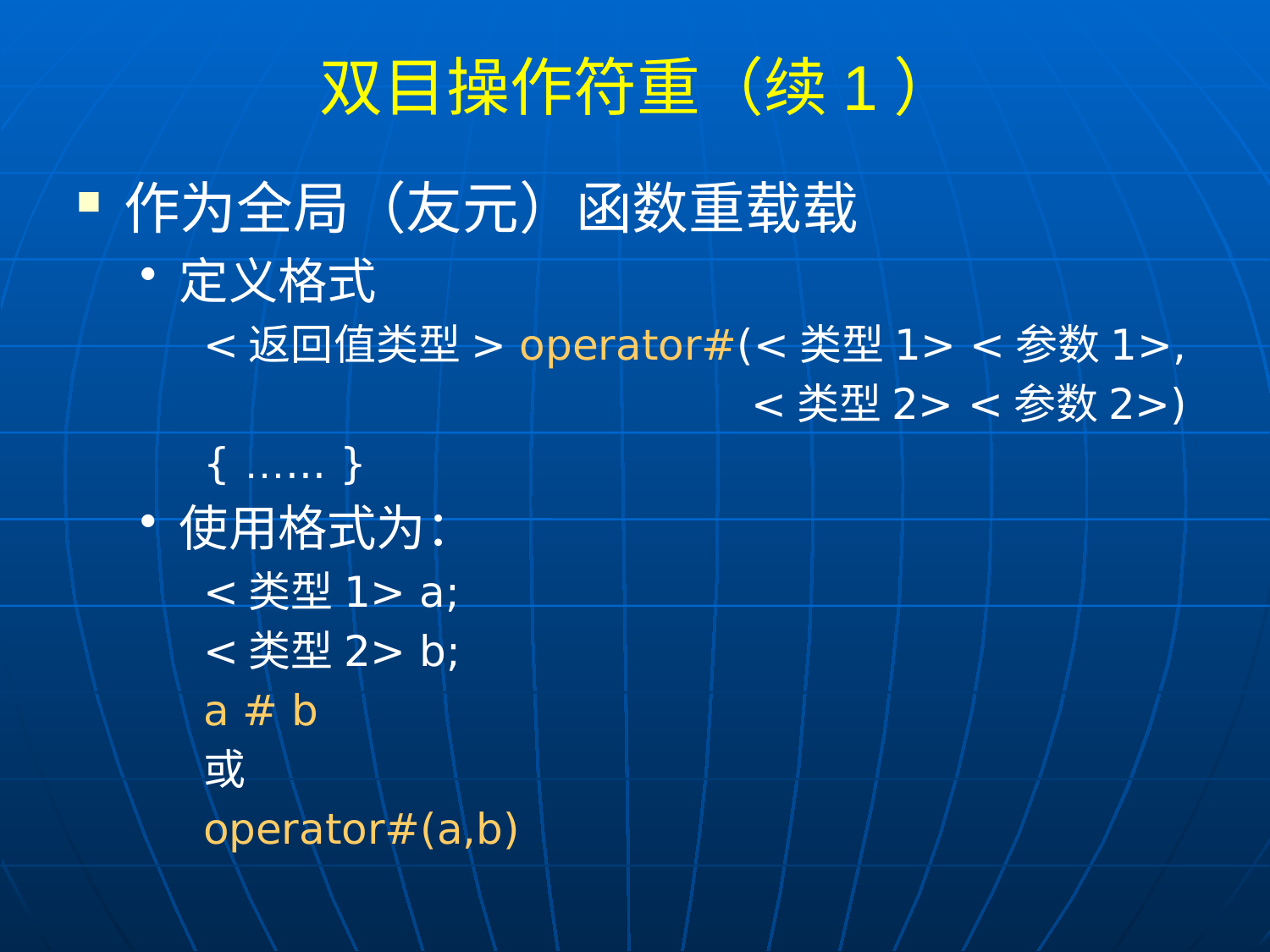

# 双目操作符重（续1）
作为全局（友元）函数重载载
定义格式
<返回值类型> operator#(<类型1> <参数1>,
				          <类型2> <参数2>)
{ …... }
使用格式为：
<类型1> a;
<类型2> b;
a # b
或
operator#(a,b)